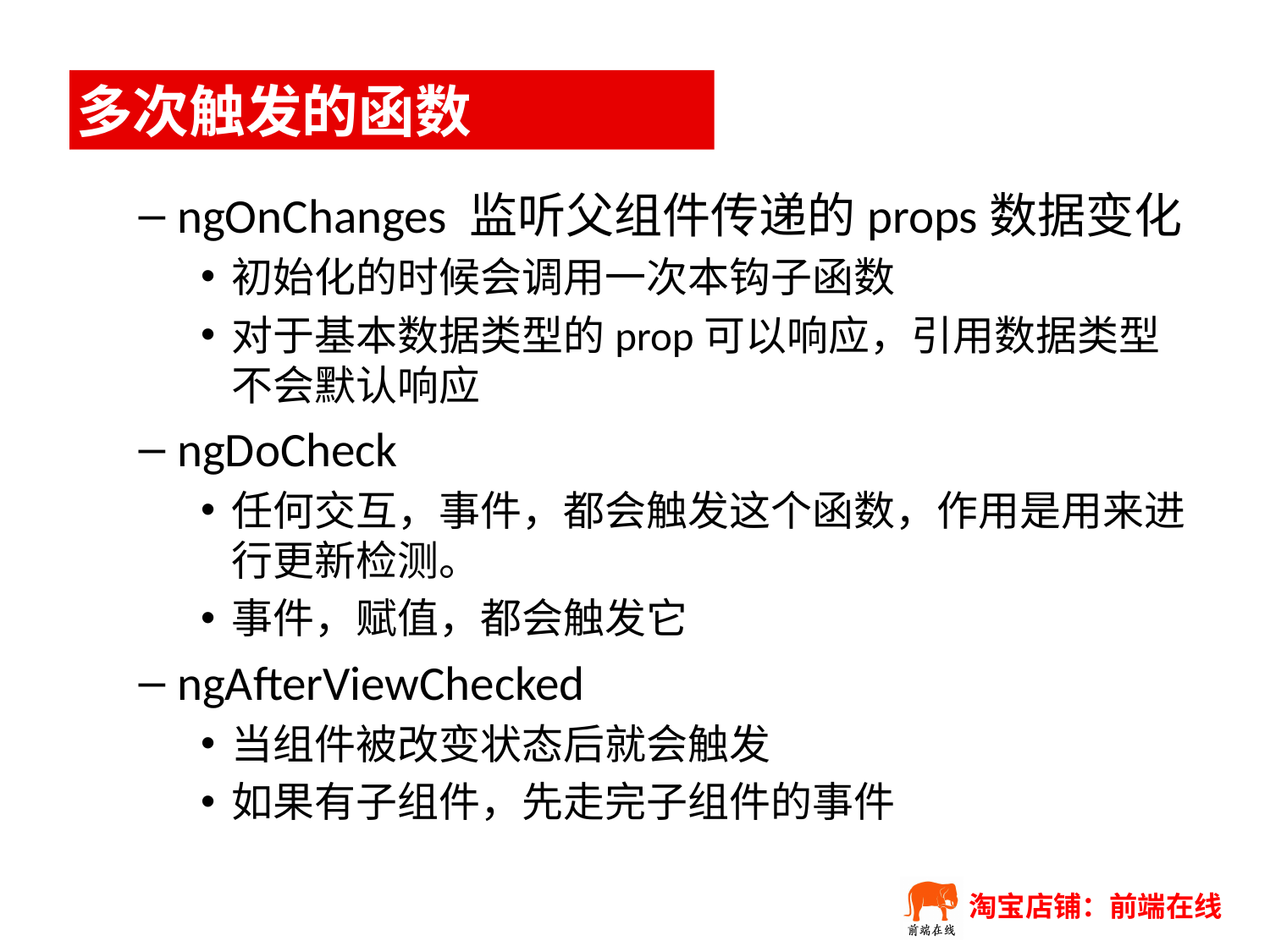

# 多次触发的函数
ngOnChanges 监听父组件传递的props数据变化
初始化的时候会调用一次本钩子函数
对于基本数据类型的prop可以响应，引用数据类型不会默认响应
ngDoCheck
任何交互，事件，都会触发这个函数，作用是用来进行更新检测。
事件，赋值，都会触发它
ngAfterViewChecked
当组件被改变状态后就会触发
如果有子组件，先走完子组件的事件